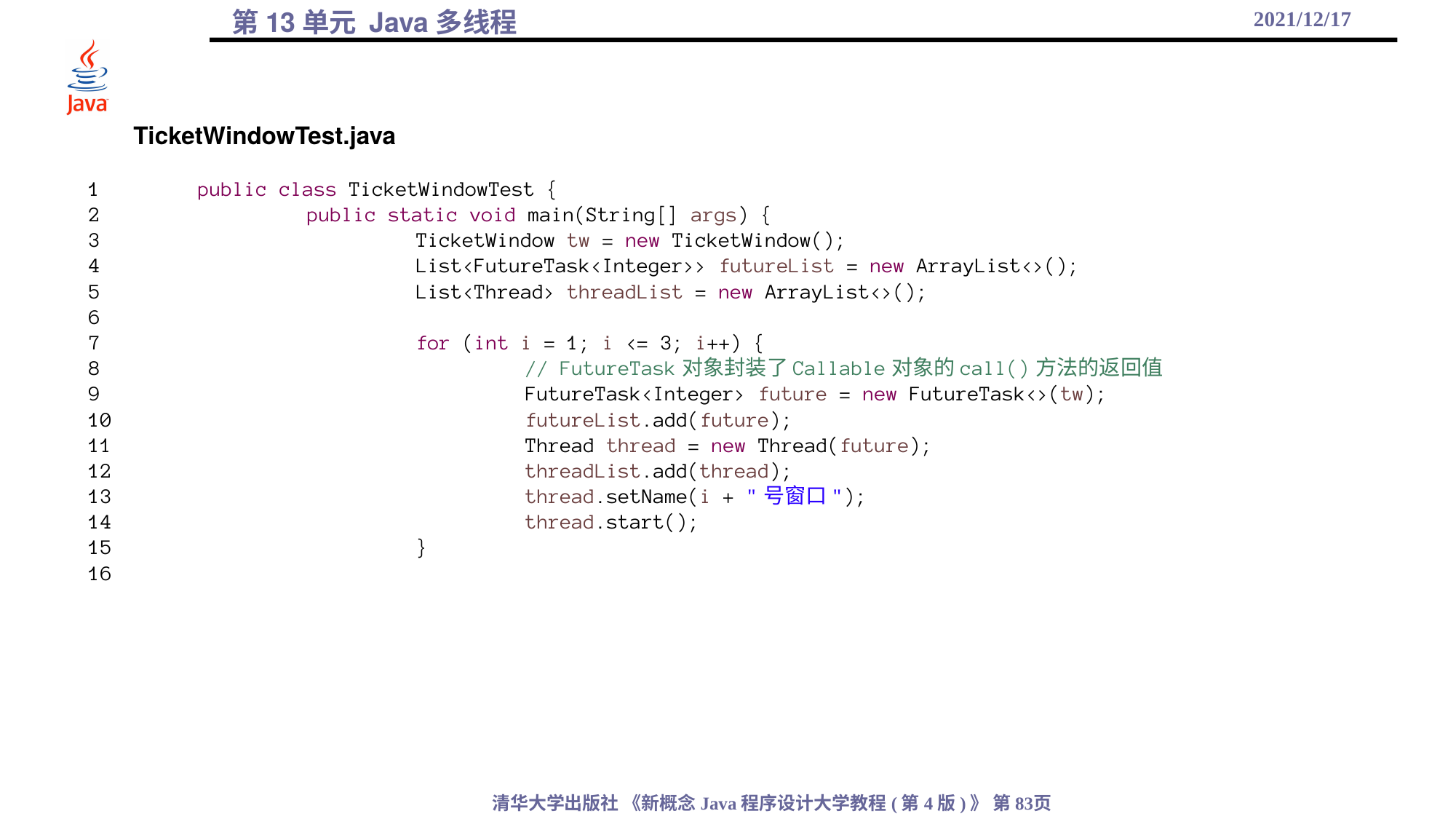

2021/12/17
TicketWindowTest.java
1	public class TicketWindowTest {
2		public static void main(String[] args) {
3			TicketWindow tw = new TicketWindow();
4			List<FutureTask<Integer>> futureList = new ArrayList<>();
5			List<Thread> threadList = new ArrayList<>();
6
7			for (int i = 1; i <= 3; i++) {
8				// FutureTask对象封装了Callable对象的call()方法的返回值
9				FutureTask<Integer> future = new FutureTask<>(tw);
10				futureList.add(future);
11				Thread thread = new Thread(future);
12				threadList.add(thread);
13				thread.setName(i + "号窗口");
14				thread.start();
15			}
16